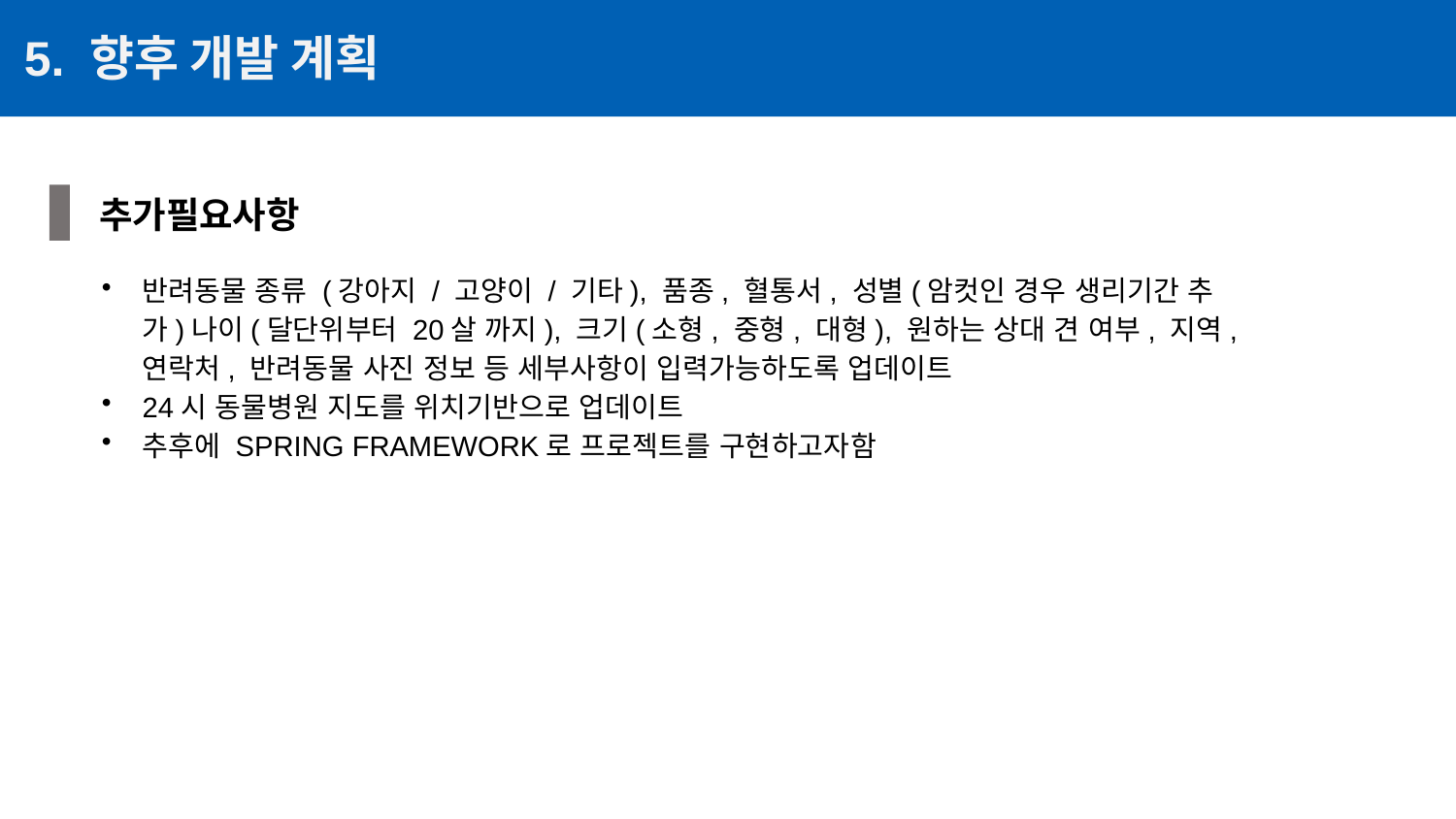

5. 향후 개발 계획

추가필요사항

반려동물 종류 (강아지 / 고양이 / 기타), 품종, 혈통서, 성별(암컷인 경우 생리기간 추가)나이(달단위부터 20살 까지), 크기(소형, 중형, 대형), 원하는 상대 견 여부, 지역, 연락처, 반려동물 사진 정보 등 세부사항이 입력가능하도록 업데이트
24시 동물병원 지도를 위치기반으로 업데이트
추후에 SPRING FRAMEWORK로 프로젝트를 구현하고자함